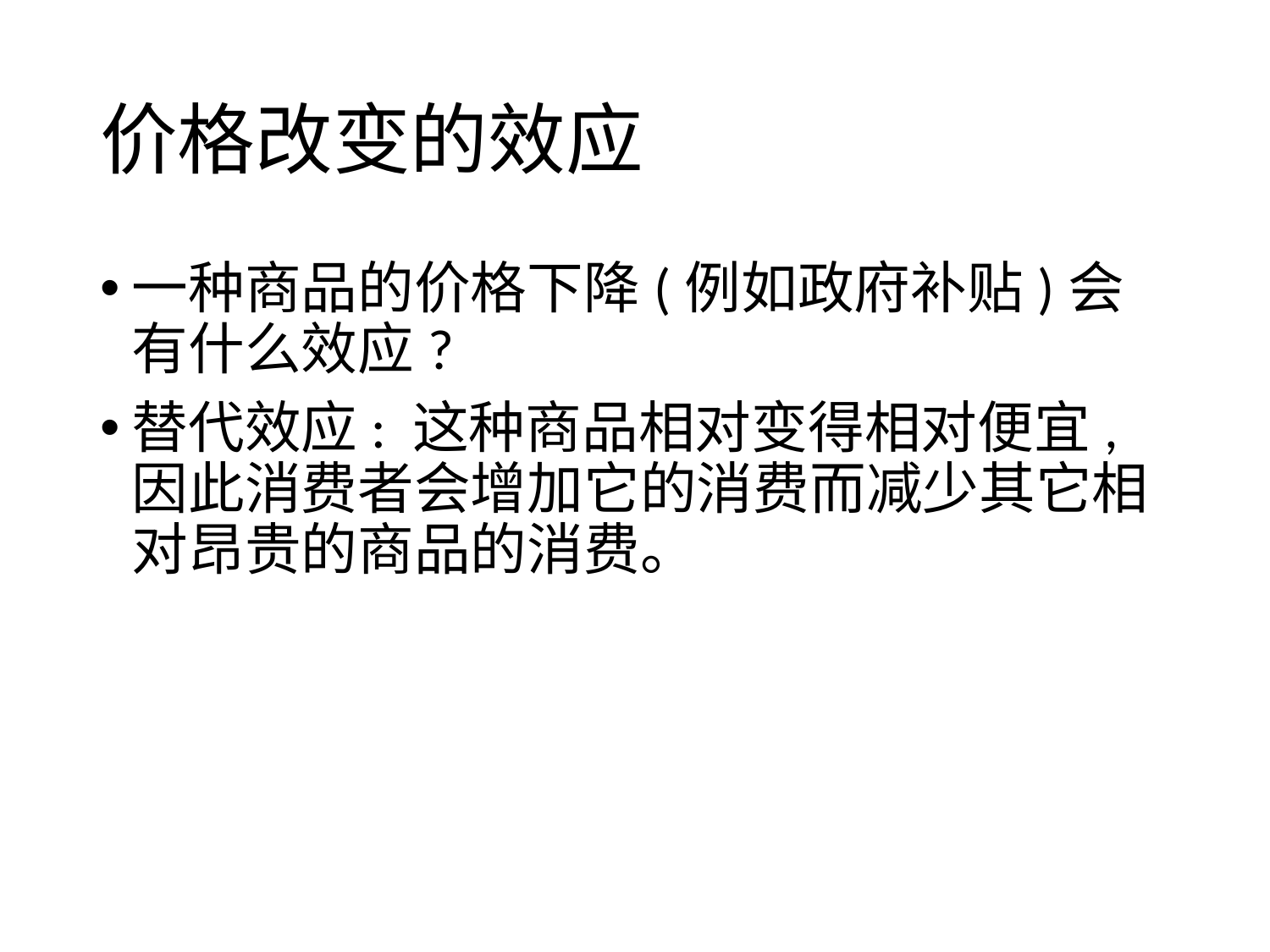

# 价格改变的效应
一种商品的价格下降(例如政府补贴)会有什么效应?
替代效应: 这种商品相对变得相对便宜, 因此消费者会增加它的消费而减少其它相对昂贵的商品的消费。